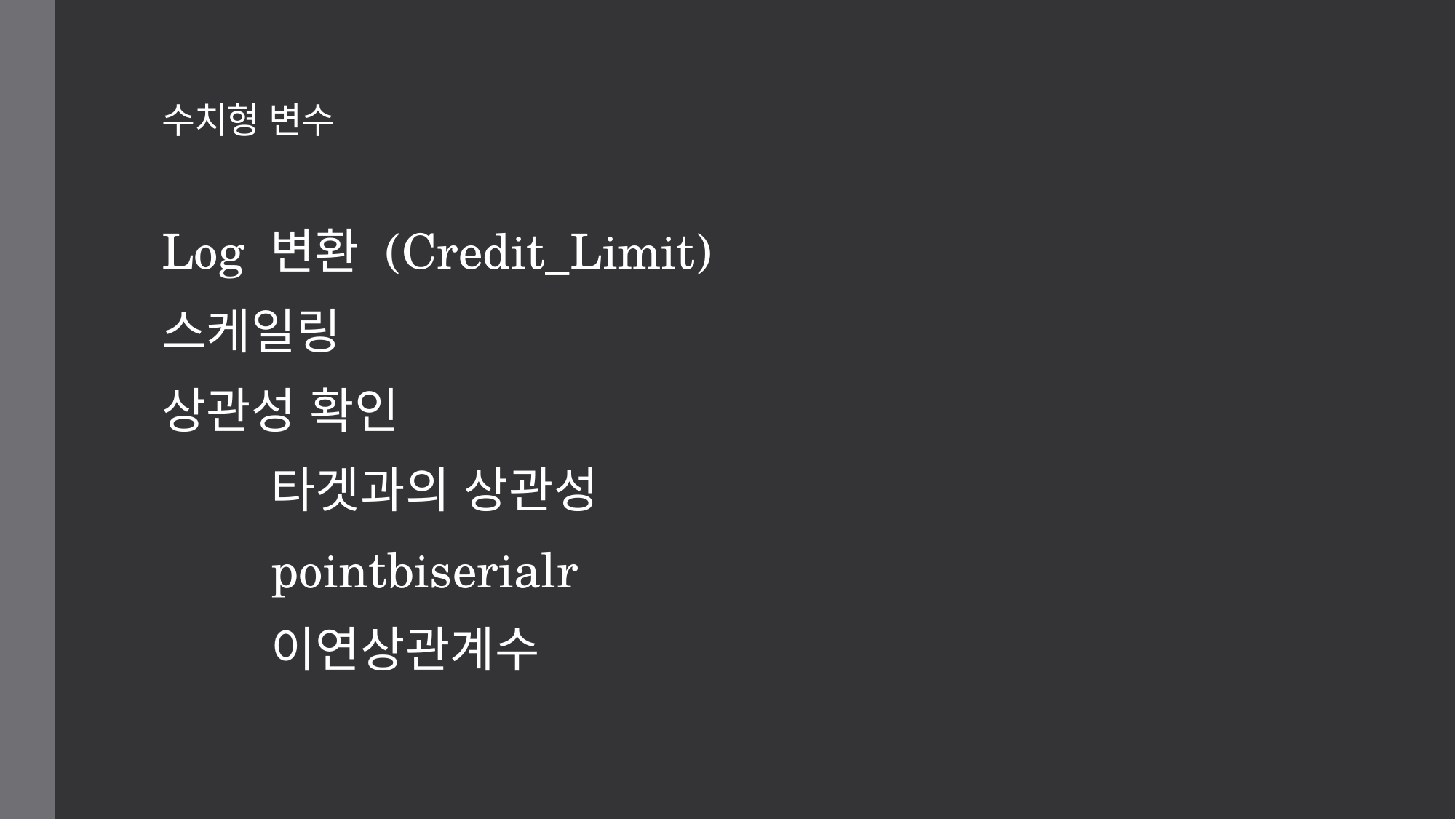

# 수치형 변수
Log 변환 (Credit_Limit)
스케일링
상관성 확인
	타겟과의 상관성
	pointbiserialr
	이연상관계수